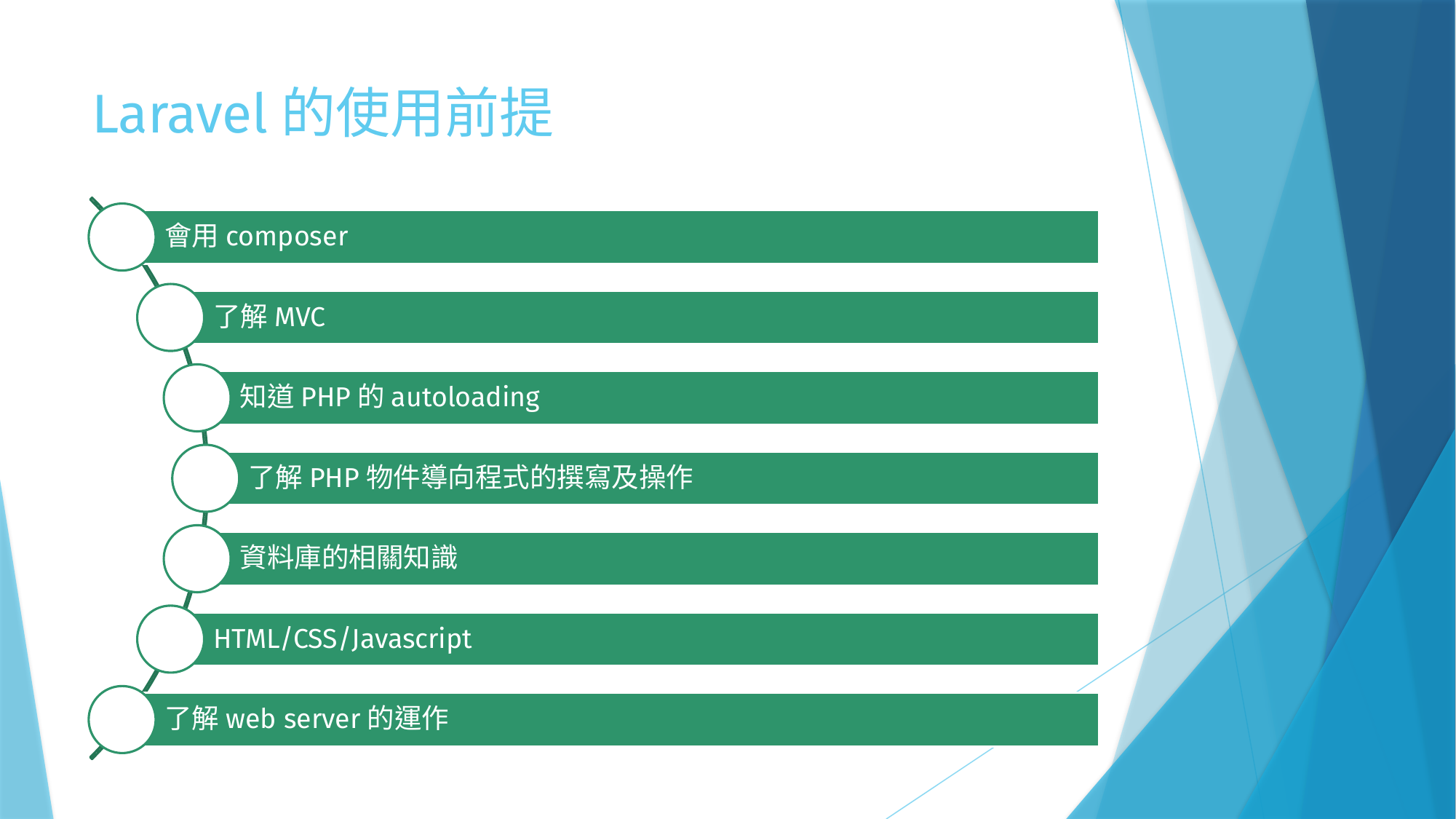

# Laravel的使用前提
會用composer
了解MVC
知道PHP的autoloading
了解PHP物件導向程式的撰寫及操作
資料庫的相關知識
HTML/CSS/Javascript
了解web server的運作